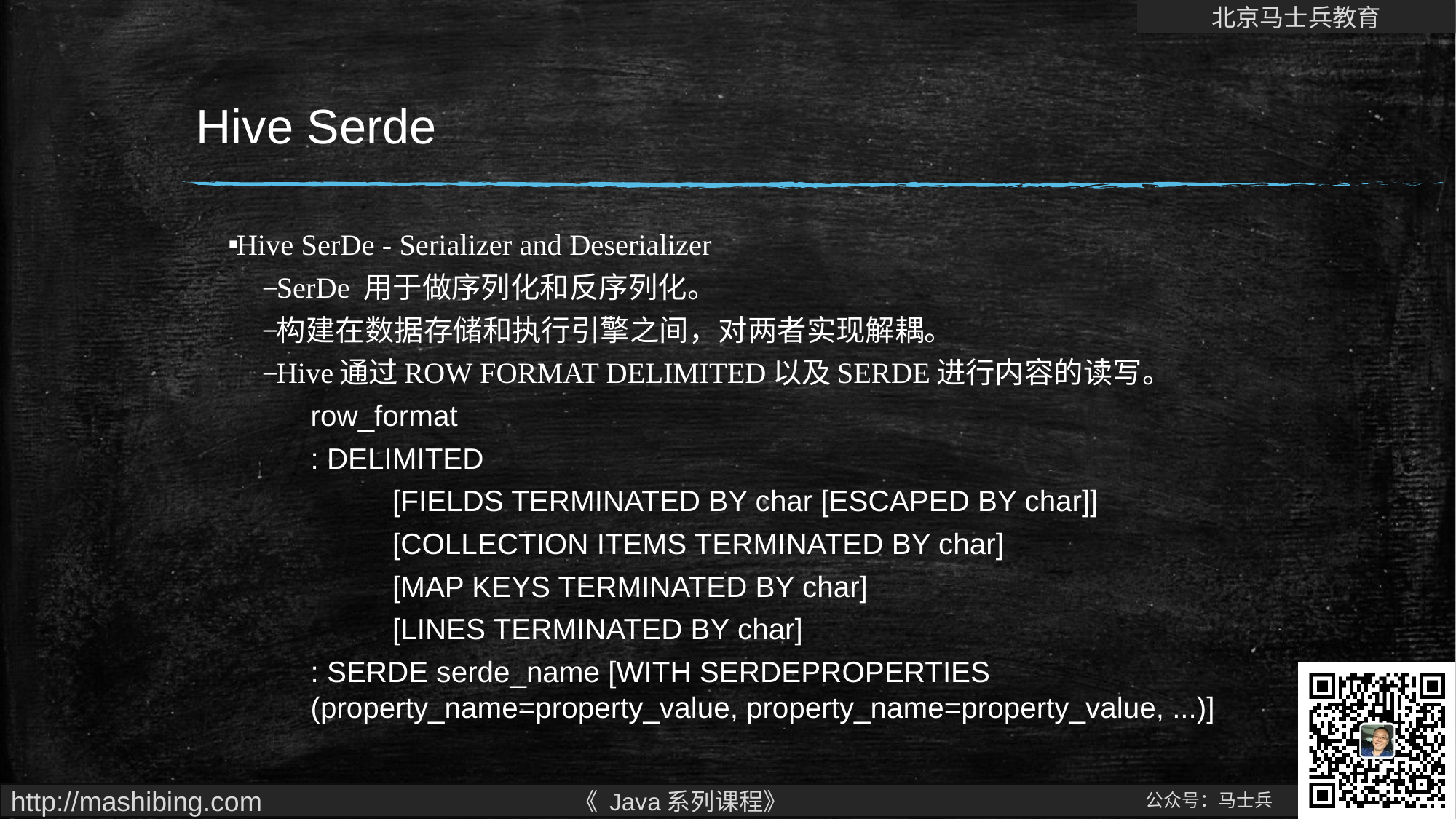

# Hive Serde
Hive SerDe - Serializer and Deserializer
SerDe 用于做序列化和反序列化。
构建在数据存储和执行引擎之间，对两者实现解耦。
Hive通过ROW FORMAT DELIMITED以及SERDE进行内容的读写。
row_format
: DELIMITED
          [FIELDS TERMINATED BY char [ESCAPED BY char]]
          [COLLECTION ITEMS TERMINATED BY char]
          [MAP KEYS TERMINATED BY char]
          [LINES TERMINATED BY char]
: SERDE serde_name [WITH SERDEPROPERTIES (property_name=property_value, property_name=property_value, ...)]